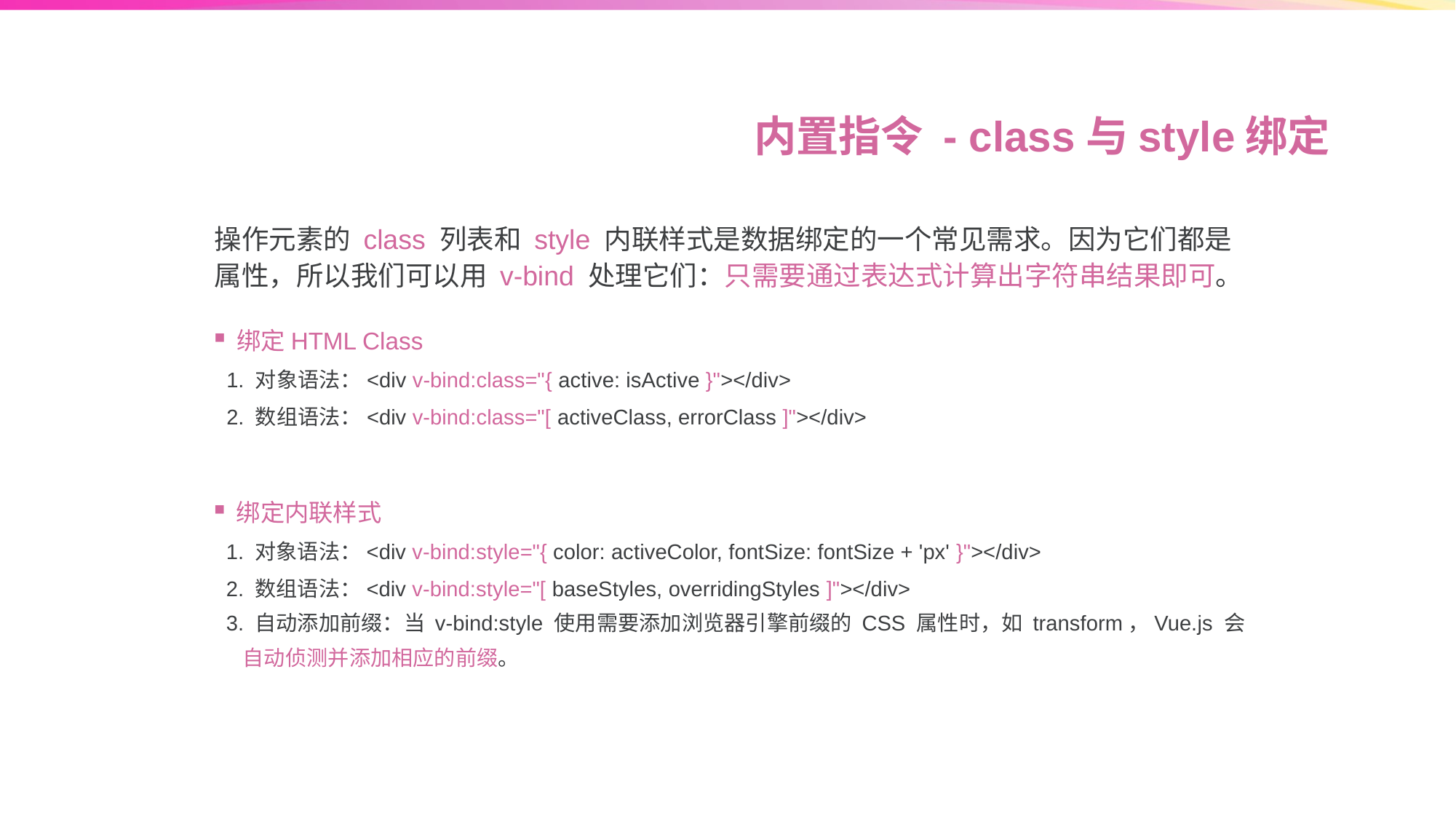

内置指令 - class与style绑定
操作元素的 class 列表和 style 内联样式是数据绑定的一个常见需求。因为它们都是属性，所以我们可以用 v-bind 处理它们：只需要通过表达式计算出字符串结果即可。
 绑定HTML Class
  1. 对象语法：<div v-bind:class="{ active: isActive }"></div>
  2. 数组语法：<div v-bind:class="[ activeClass, errorClass ]"></div>
 绑定内联样式
  1. 对象语法：<div v-bind:style="{ color: activeColor, fontSize: fontSize + 'px' }"></div>
  2. 数组语法：<div v-bind:style="[ baseStyles, overridingStyles ]"></div>
  3. 自动添加前缀：当 v-bind:style 使用需要添加浏览器引擎前缀的 CSS 属性时，如 transform，Vue.js 会
     自动侦测并添加相应的前缀。